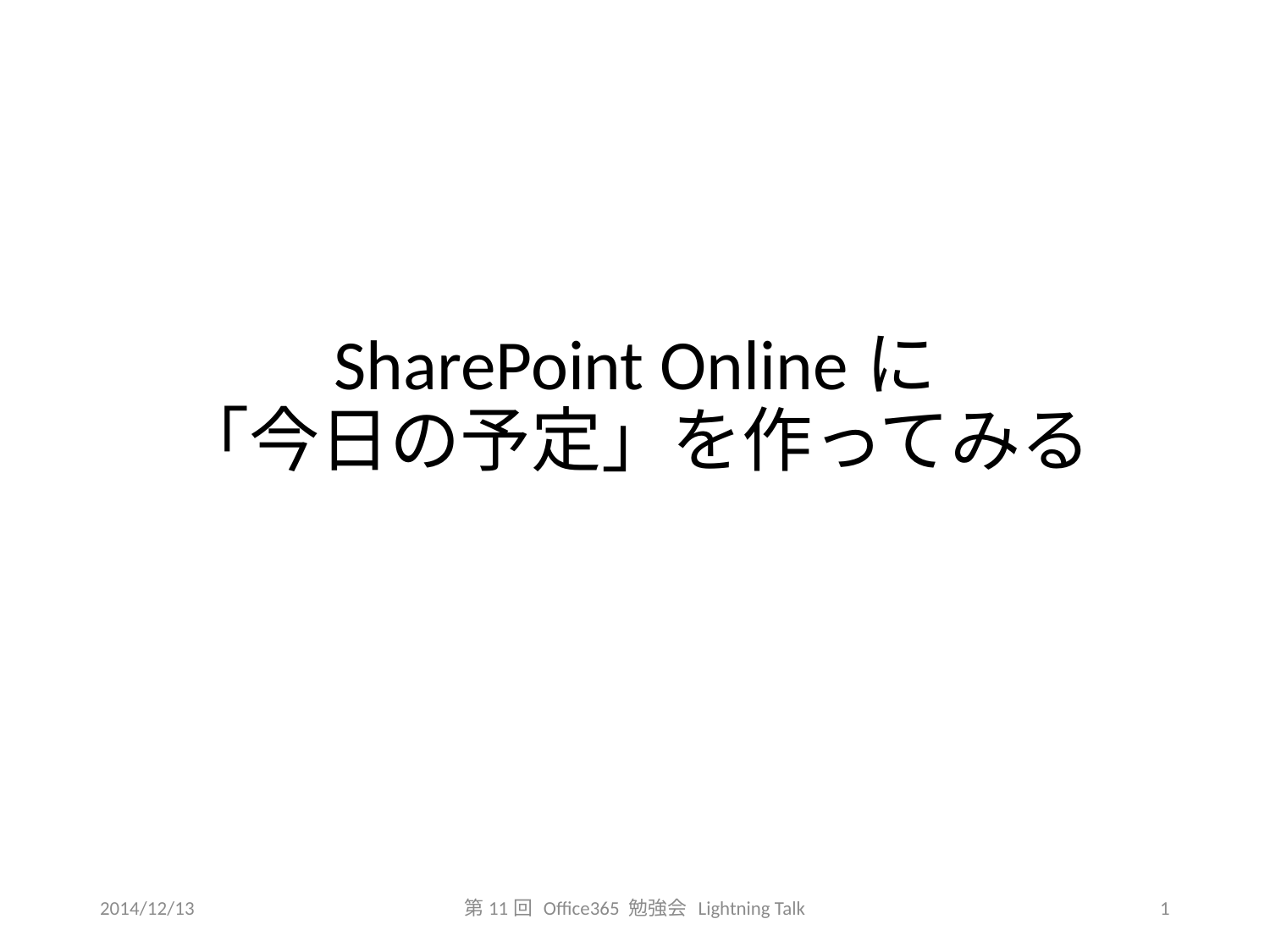

# SharePoint Onlineに 「今日の予定」を作ってみる

2014/12/13
第11回 Office365 勉強会 Lightning Talk
1